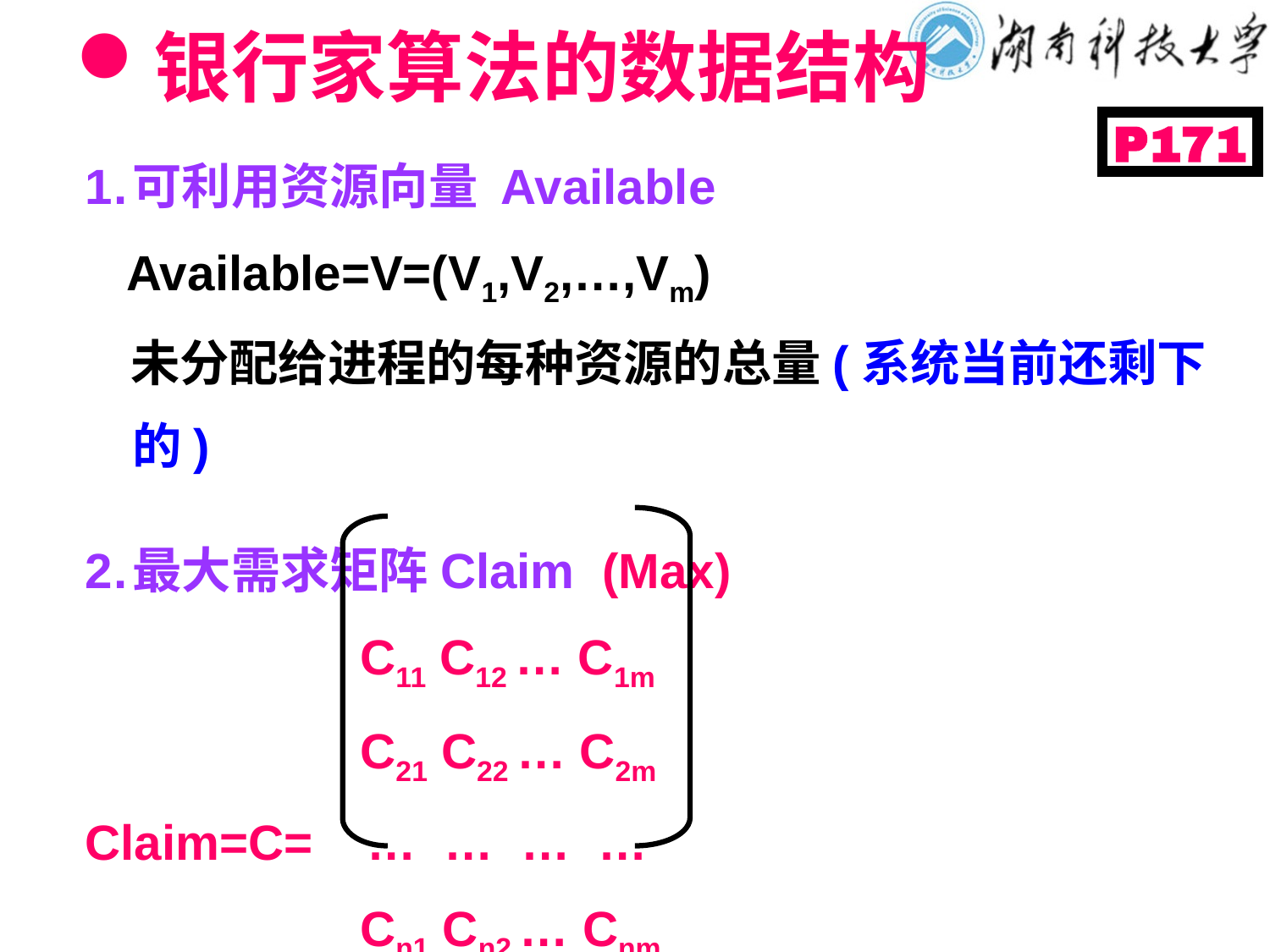

# 银行家算法的数据结构
P171
可利用资源向量 Available
   Available=V=(V1,V2,…,Vm)
   未分配给进程的每种资源的总量(系统当前还剩下的)
最大需求矩阵Claim  (Max)
                    C11 C12 … C1m
                    C21 C22 … C2m
Claim=C=    …  …  …  …
                    Cn1 Cn2 … Cnm
   Cij表示进程 i 对资源 j 的最大需求